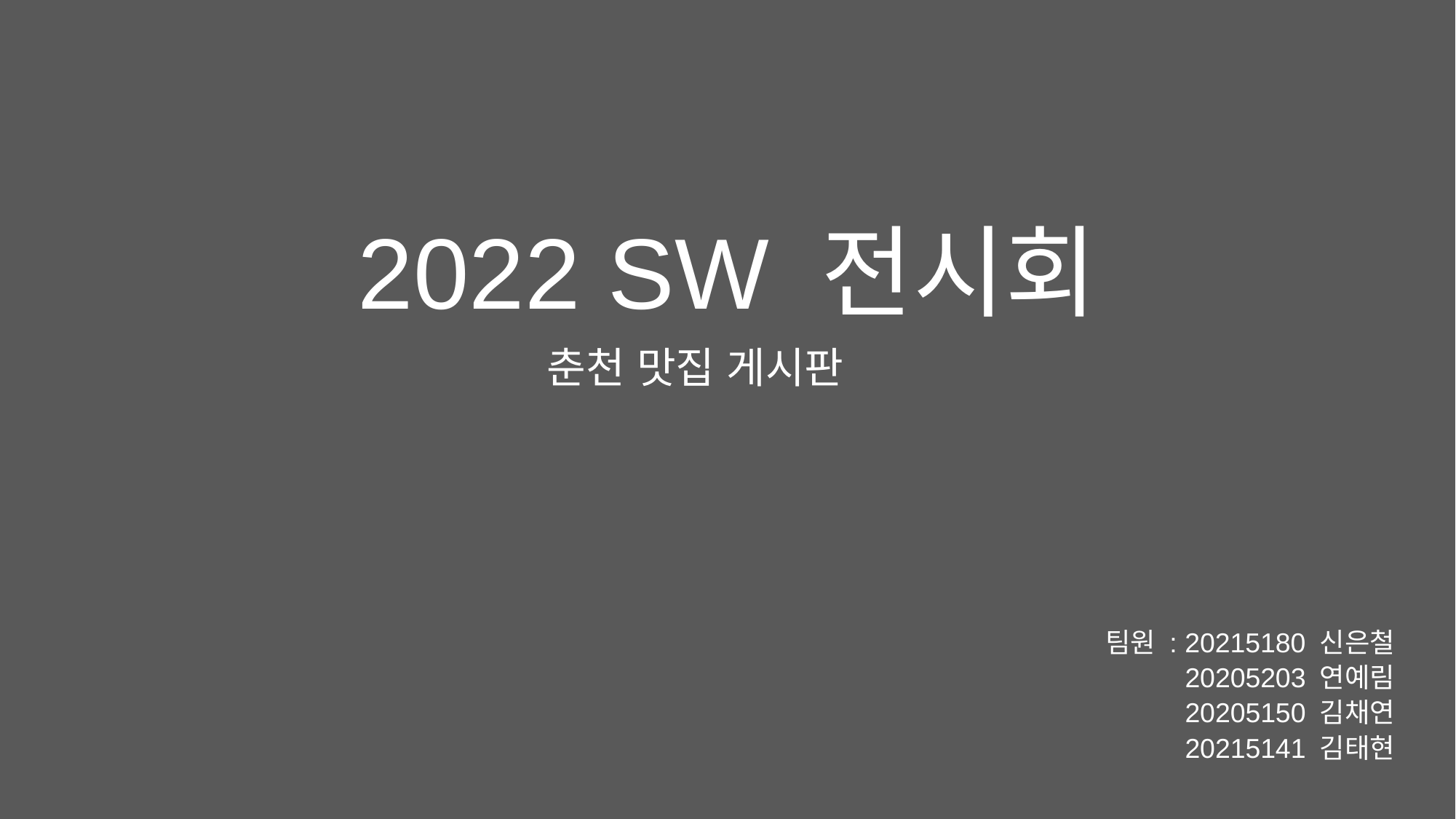

2022 SW 전시회
춘천 맛집 게시판

팀원 : 20215180 신은철
20205203 연예림
20205150 김채연
20215141 김태현